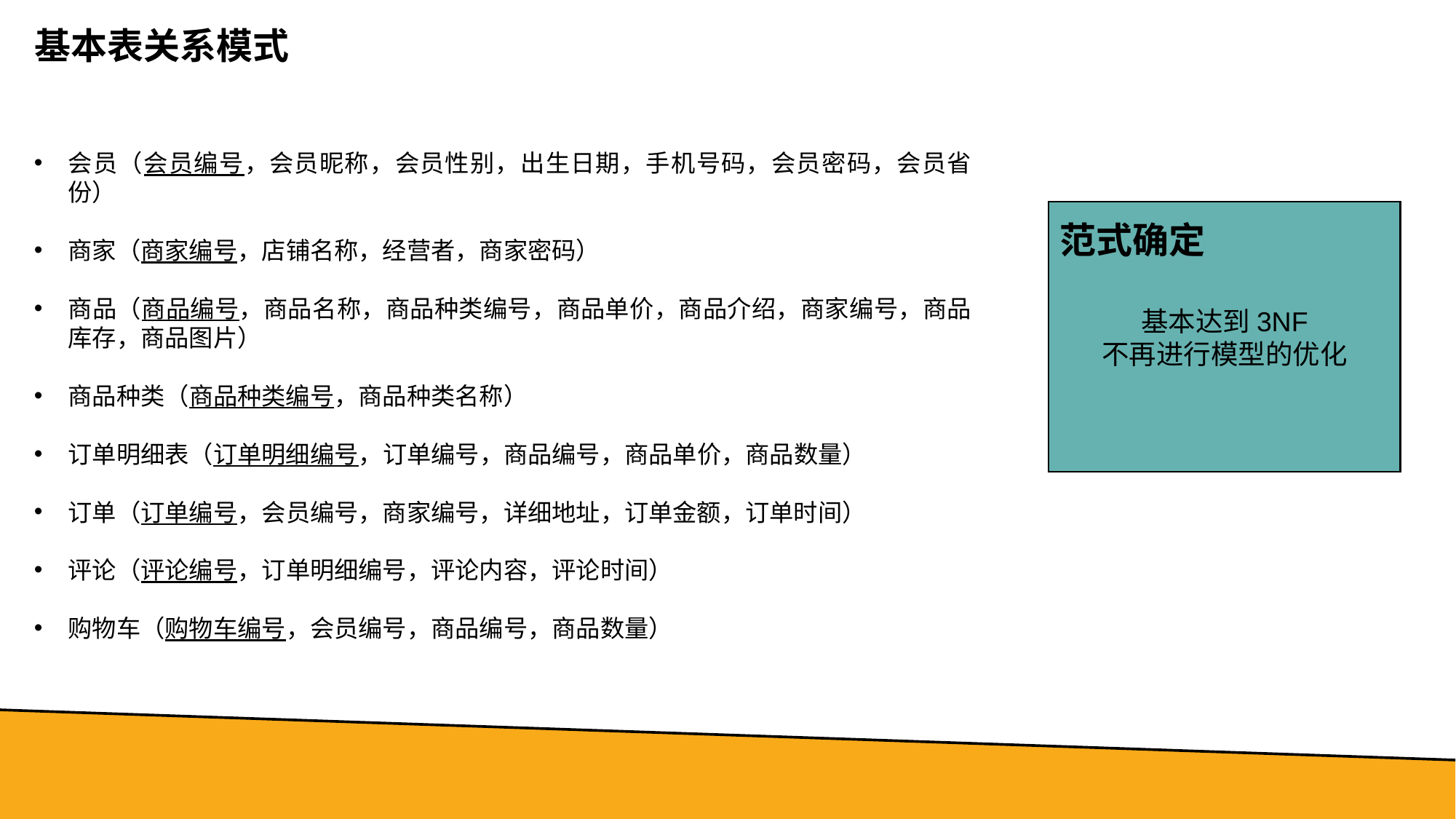

基本表关系模式
会员（会员编号，会员昵称，会员性别，出生日期，手机号码，会员密码，会员省份）

商家（商家编号，店铺名称，经营者，商家密码）

商品（商品编号，商品名称，商品种类编号，商品单价，商品介绍，商家编号，商品库存，商品图片）

商品种类（商品种类编号，商品种类名称）

订单明细表（订单明细编号，订单编号，商品编号，商品单价，商品数量）

订单（订单编号，会员编号，商家编号，详细地址，订单金额，订单时间）

评论（评论编号，订单明细编号，评论内容，评论时间）

购物车（购物车编号，会员编号，商品编号，商品数量）
基本达到3NF
不再进行模型的优化
范式确定